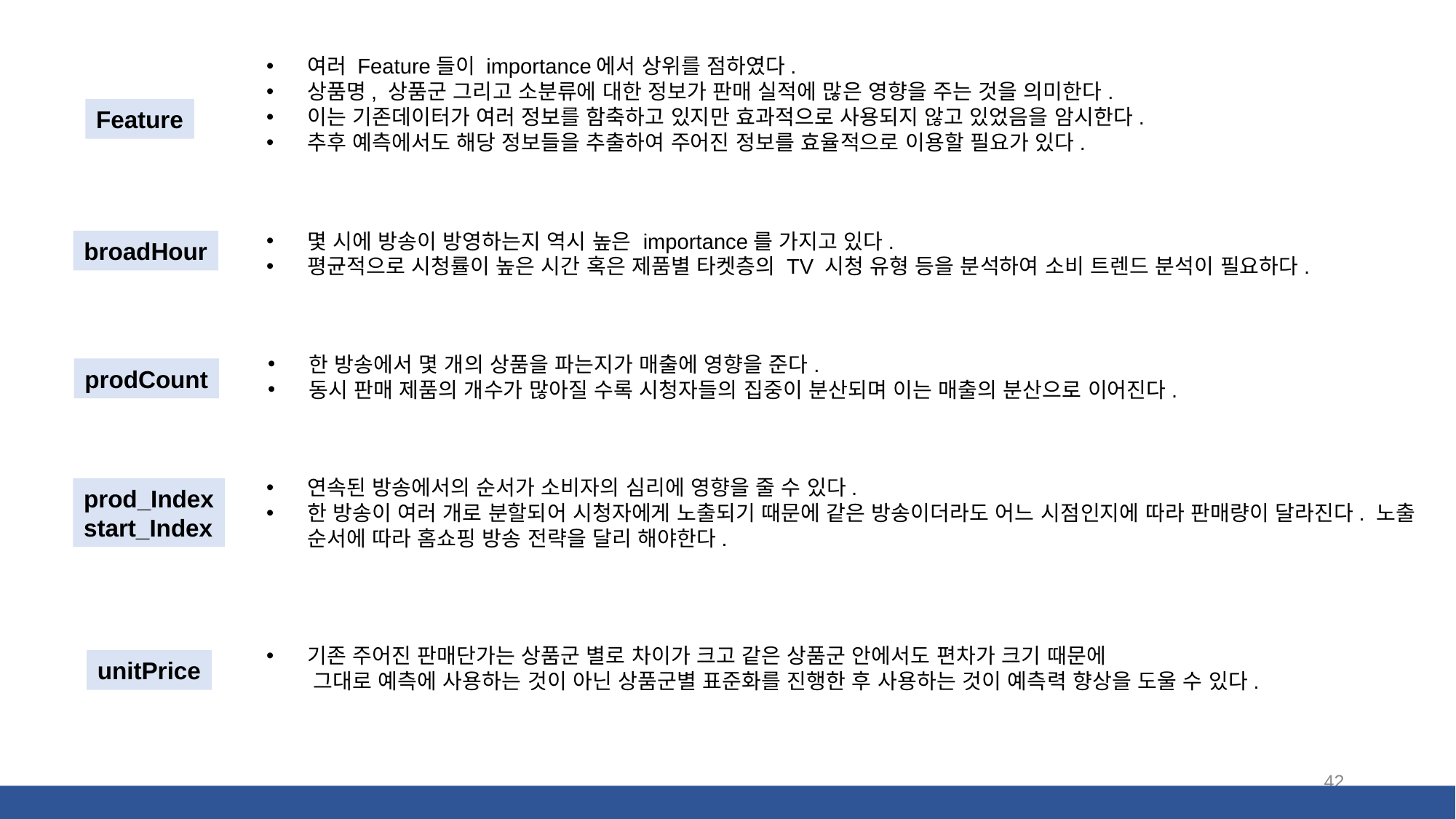

여러 Feature들이 importance에서 상위를 점하였다.
상품명, 상품군 그리고 소분류에 대한 정보가 판매 실적에 많은 영향을 주는 것을 의미한다.
이는 기존데이터가 여러 정보를 함축하고 있지만 효과적으로 사용되지 않고 있었음을 암시한다.
추후 예측에서도 해당 정보들을 추출하여 주어진 정보를 효율적으로 이용할 필요가 있다.
Feature
몇 시에 방송이 방영하는지 역시 높은 importance를 가지고 있다.
평균적으로 시청률이 높은 시간 혹은 제품별 타켓층의 TV 시청 유형 등을 분석하여 소비 트렌드 분석이 필요하다.
broadHour
한 방송에서 몇 개의 상품을 파는지가 매출에 영향을 준다.
동시 판매 제품의 개수가 많아질 수록 시청자들의 집중이 분산되며 이는 매출의 분산으로 이어진다.
prodCount
연속된 방송에서의 순서가 소비자의 심리에 영향을 줄 수 있다.
한 방송이 여러 개로 분할되어 시청자에게 노출되기 때문에 같은 방송이더라도 어느 시점인지에 따라 판매량이 달라진다. 노출 순서에 따라 홈쇼핑 방송 전략을 달리 해야한다.
prod_Index
start_Index
기존 주어진 판매단가는 상품군 별로 차이가 크고 같은 상품군 안에서도 편차가 크기 때문에
       그대로 예측에 사용하는 것이 아닌 상품군별 표준화를 진행한 후 사용하는 것이 예측력 향상을 도울 수 있다.
unitPrice
42